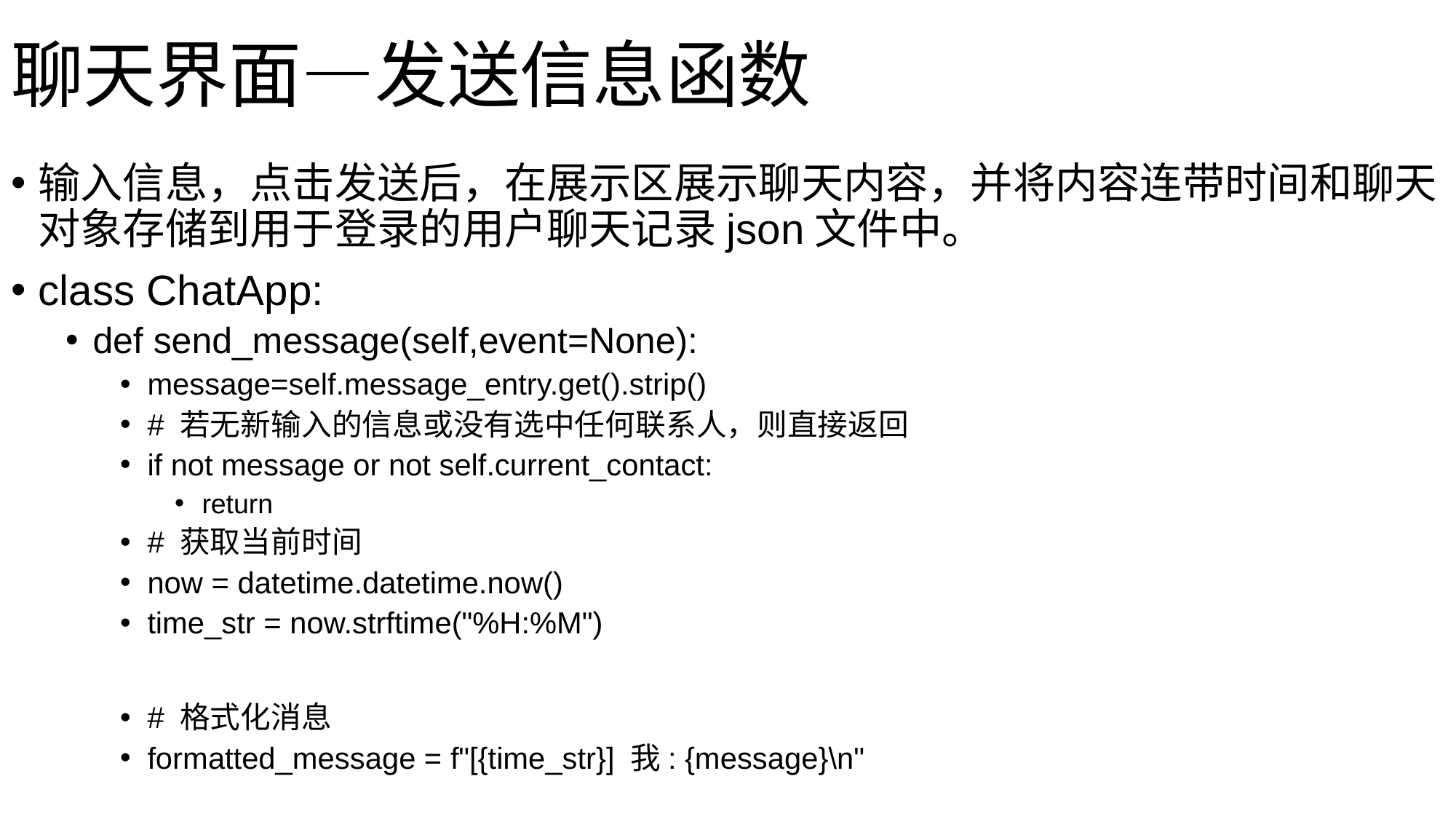

# 聊天界面—发送信息函数
输入信息，点击发送后，在展示区展示聊天内容，并将内容连带时间和聊天对象存储到用于登录的用户聊天记录json文件中。
class ChatApp:
def send_message(self,event=None):
message=self.message_entry.get().strip()
# 若无新输入的信息或没有选中任何联系人，则直接返回
if not message or not self.current_contact:
return
# 获取当前时间
now = datetime.datetime.now()
time_str = now.strftime("%H:%M")

# 格式化消息
formatted_message = f"[{time_str}] 我: {message}\n"